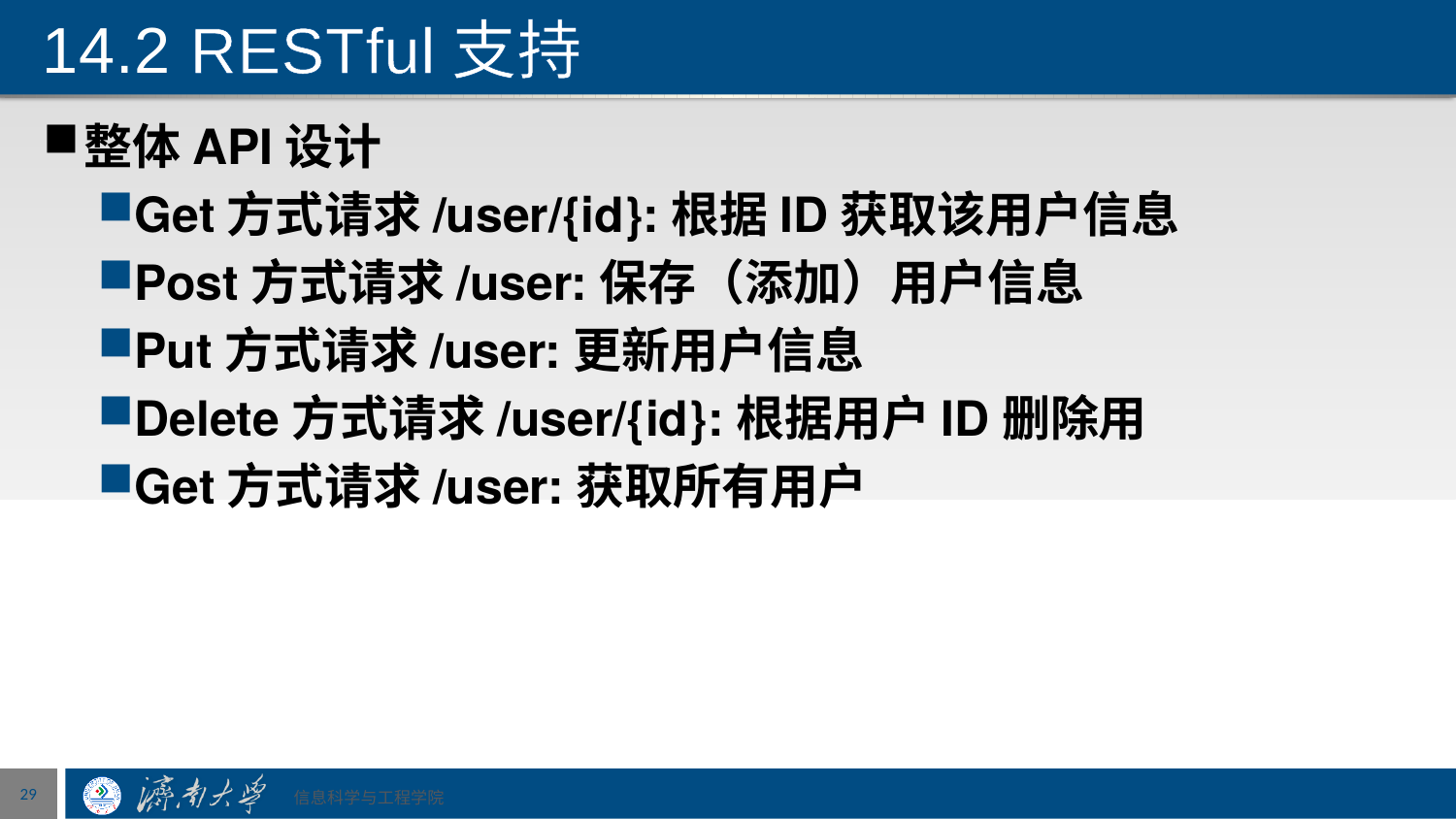

# 14.2 RESTful支持
整体API设计
Get方式请求/user/{id}:根据ID获取该用户信息
Post方式请求/user:保存（添加）用户信息
Put方式请求/user:更新用户信息
Delete方式请求/user/{id}:根据用户ID删除用
Get方式请求/user:获取所有用户